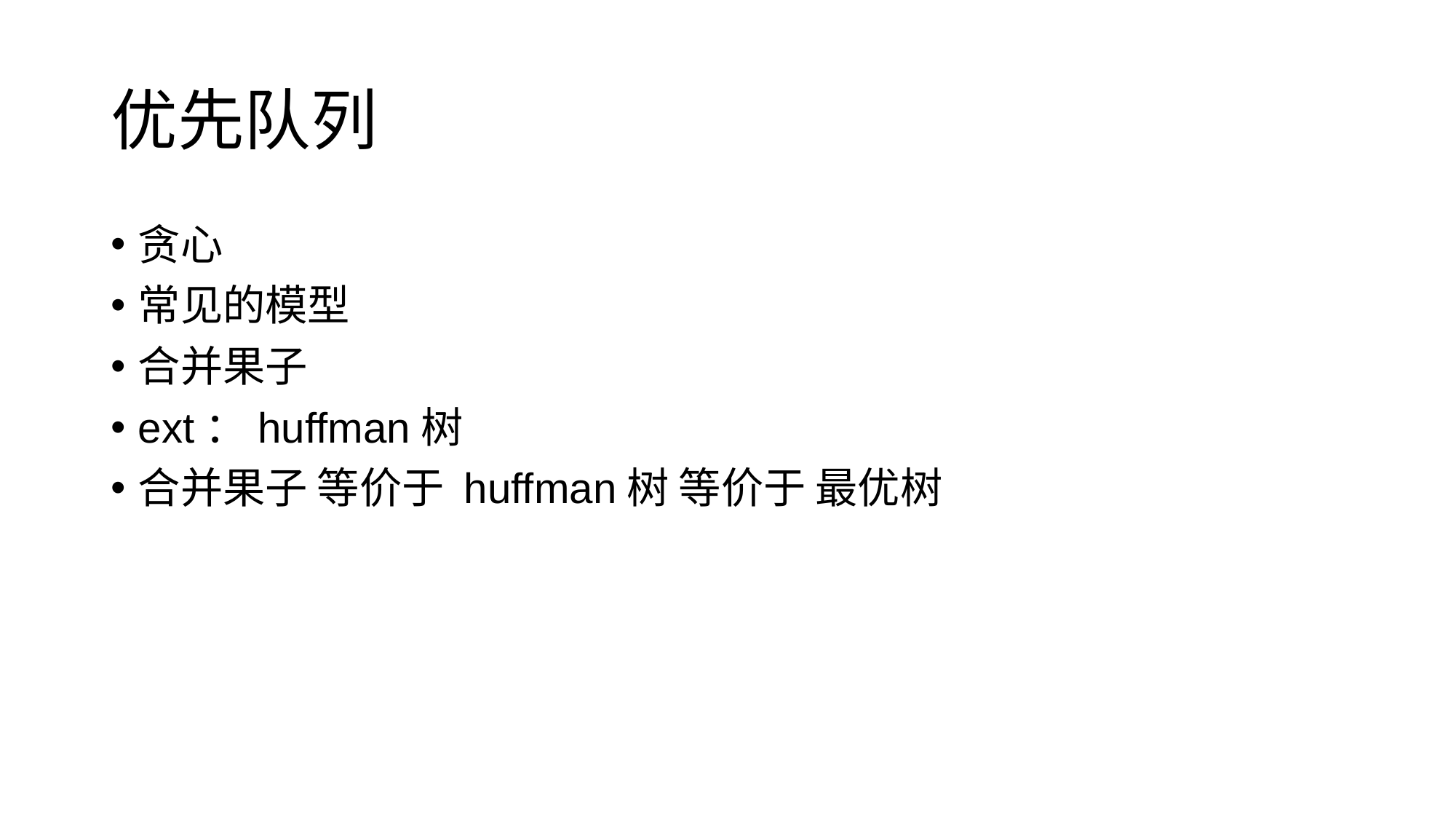

# 优先队列
贪心
常见的模型
合并果子
ext：huffman树
合并果子 等价于 huffman树 等价于 最优树